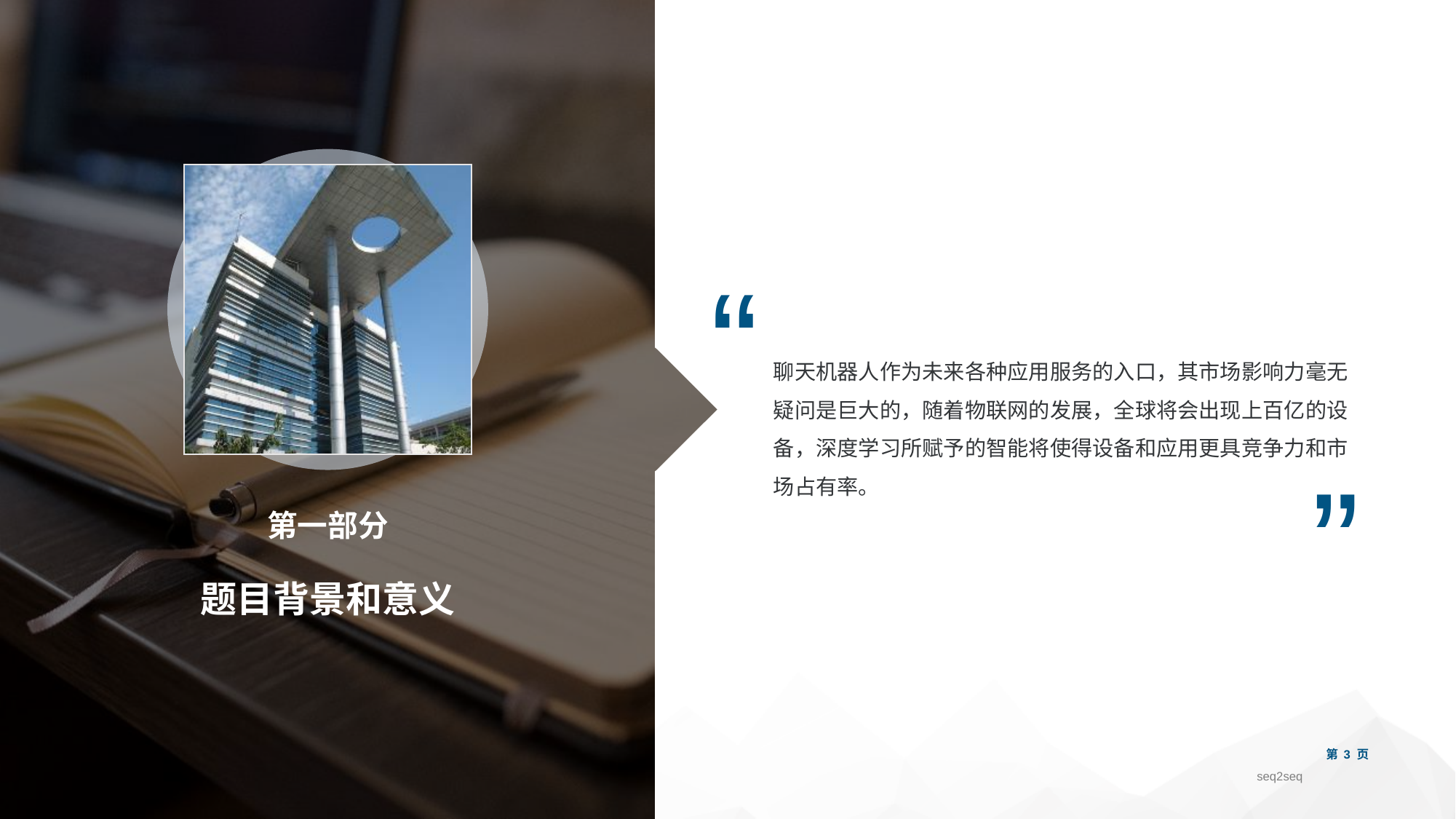

“
聊天机器人作为未来各种应用服务的入口，其市场影响力毫无疑问是巨大的，随着物联网的发展，全球将会出现上百亿的设备，深度学习所赋予的智能将使得设备和应用更具竞争力和市场占有率。
”
第一部分
题目背景和意义
第 3 页
seq2seq